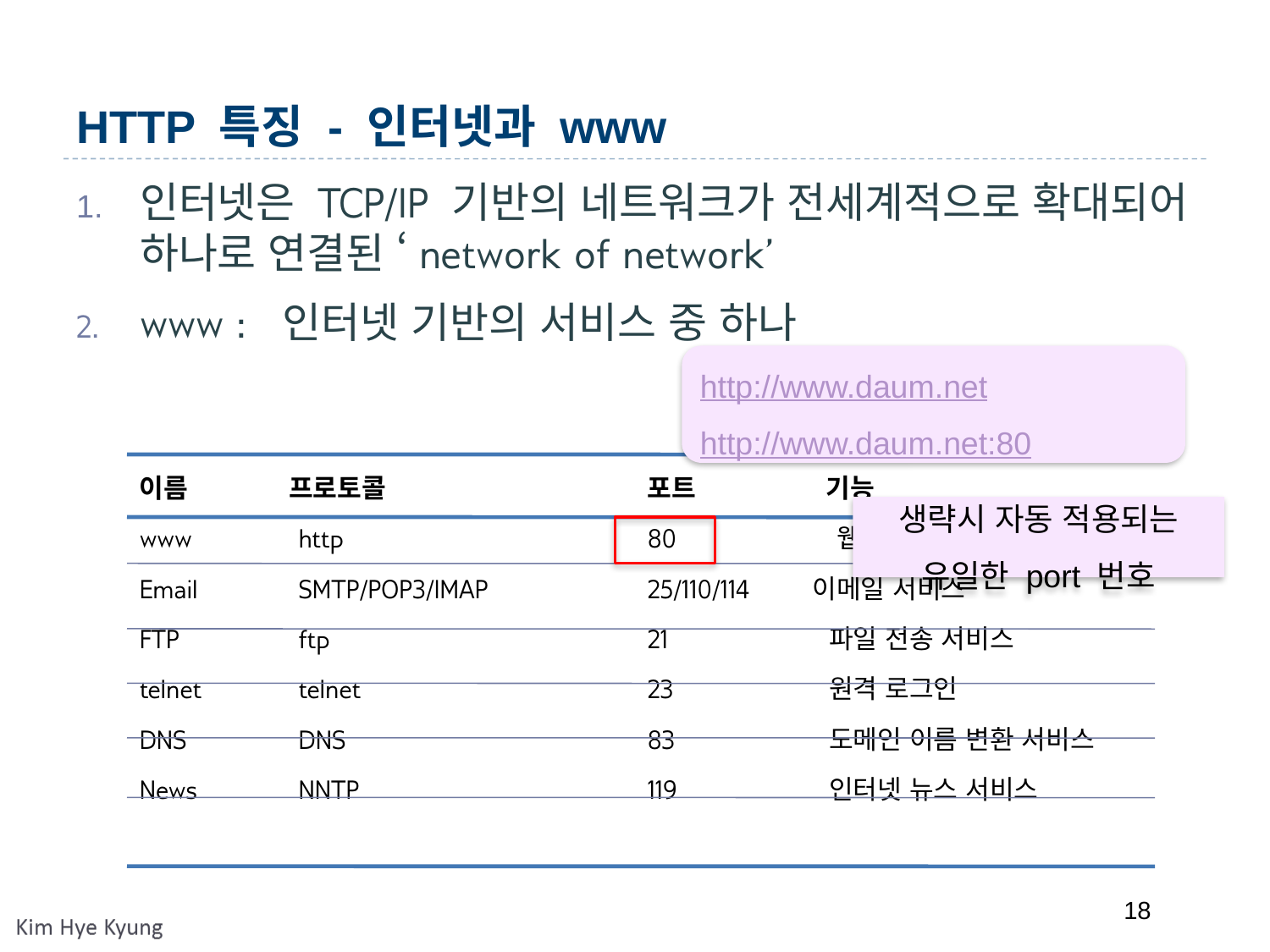

# HTTP 특징 - 인터넷과 www
인터넷은 TCP/IP 기반의 네트워크가 전세계적으로 확대되어 하나로 연결된 ‘network of network’
www :  인터넷 기반의 서비스 중 하나

http://www.daum.net
http://www.daum.net:80

이름	   프로토콜			포트	       기능
www	    http			80	       웹 서비스
Email	    SMTP/POP3/IMAP		25/110/114       이메일 서비스
FTP	    ftp			21	      파일 전송 서비스
telnet	    telnet			23	      원격 로그인
DNS	    DNS			83	      도메인 이름 변환 서비스
News	    NNTP			119	      인터넷 뉴스 서비스

생략시 자동 적용되는 유일한 port 번호

18